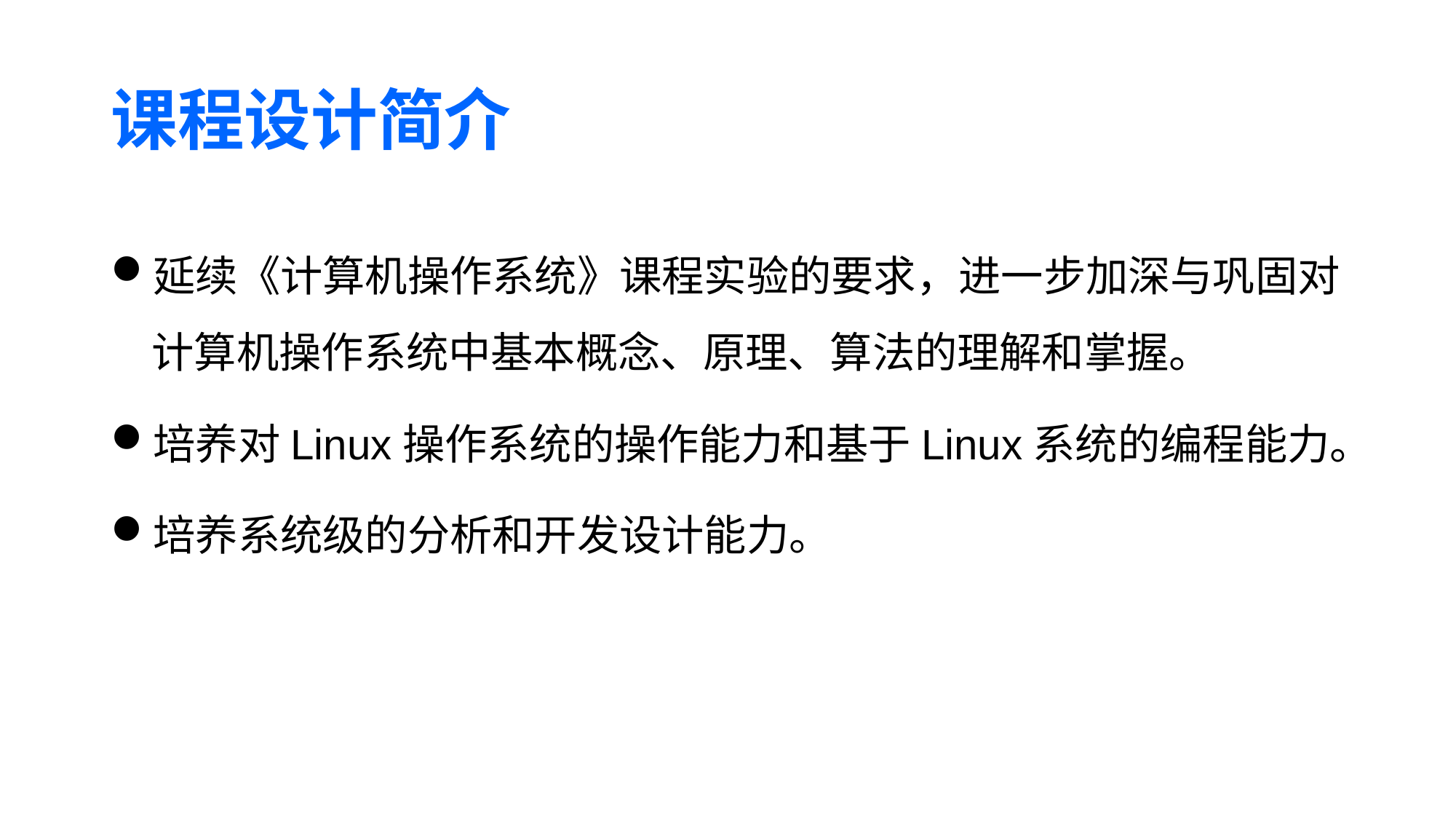

# 课程设计简介
延续《计算机操作系统》课程实验的要求，进一步加深与巩固对计算机操作系统中基本概念、原理、算法的理解和掌握。
培养对Linux操作系统的操作能力和基于Linux系统的编程能力。
培养系统级的分析和开发设计能力。